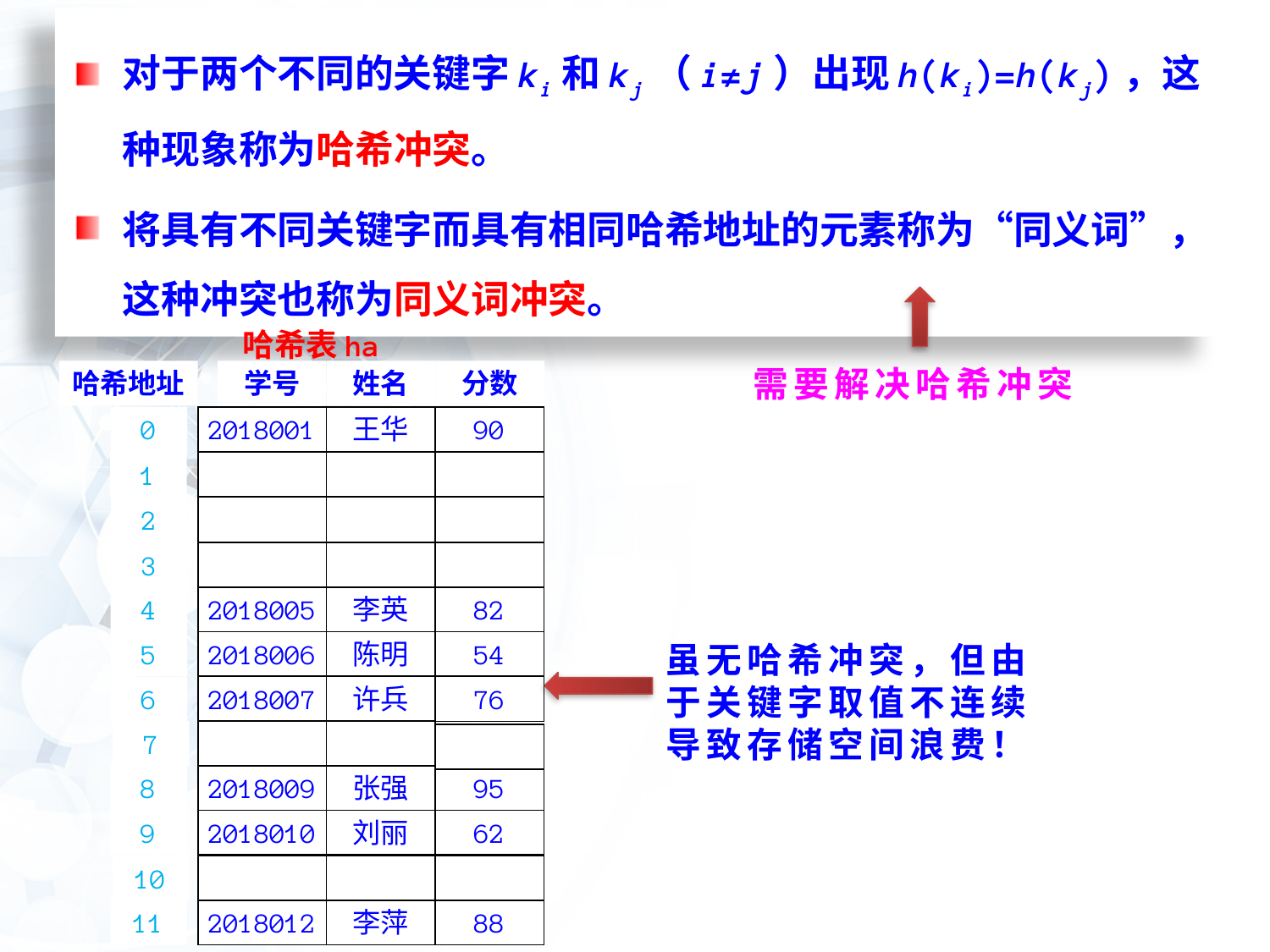

对于两个不同的关键字ki和kj（i≠j）出现h(ki)=h(kj)，这种现象称为哈希冲突。
将具有不同关键字而具有相同哈希地址的元素称为“同义词”，这种冲突也称为同义词冲突。

哈希表ha
需要解决哈希冲突
哈希地址
学号
姓名
分数
0
2018001
王华
90
1

2

3

4
2018005
李英
82
5
2018006
陈明
54

虽无哈希冲突，但由于关键字取值不连续导致存储空间浪费！
6
2018007
许兵
76
7

8
2018009
张强
95
9
2018010
刘丽
62
10

11
2018012
李萍
88